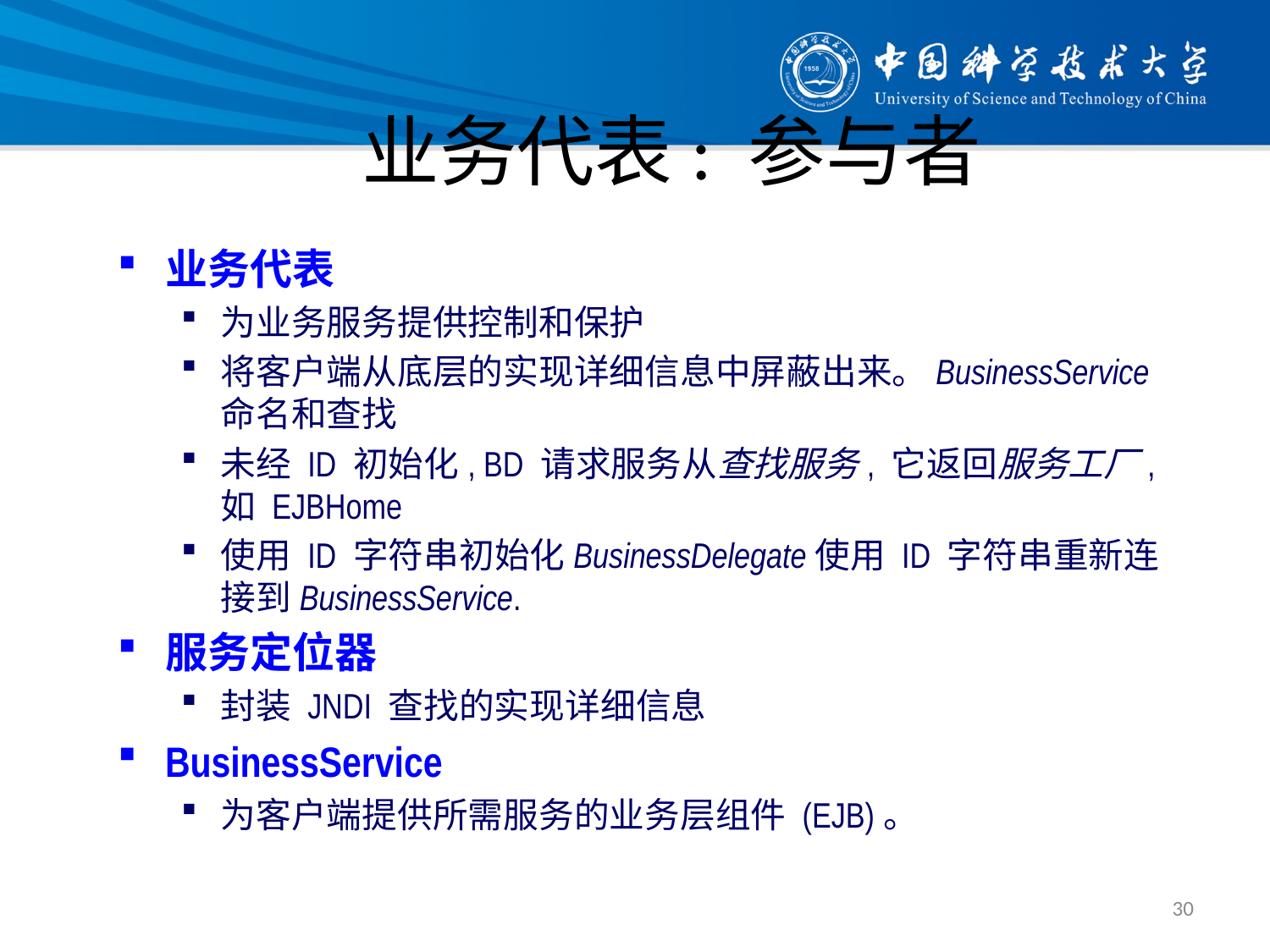

# 业务代表: 参与者
业务代表
为业务服务提供控制和保护
将客户端从底层的实现详细信息中屏蔽出来。BusinessService命名和查找
未经 ID 初始化, BD 请求服务从查找服务, 它返回服务工厂, 如 EJBHome
使用 ID 字符串初始化BusinessDelegate使用 ID 字符串重新连接到BusinessService.
服务定位器
封装 JNDI 查找的实现详细信息
BusinessService
为客户端提供所需服务的业务层组件 (EJB)。
30